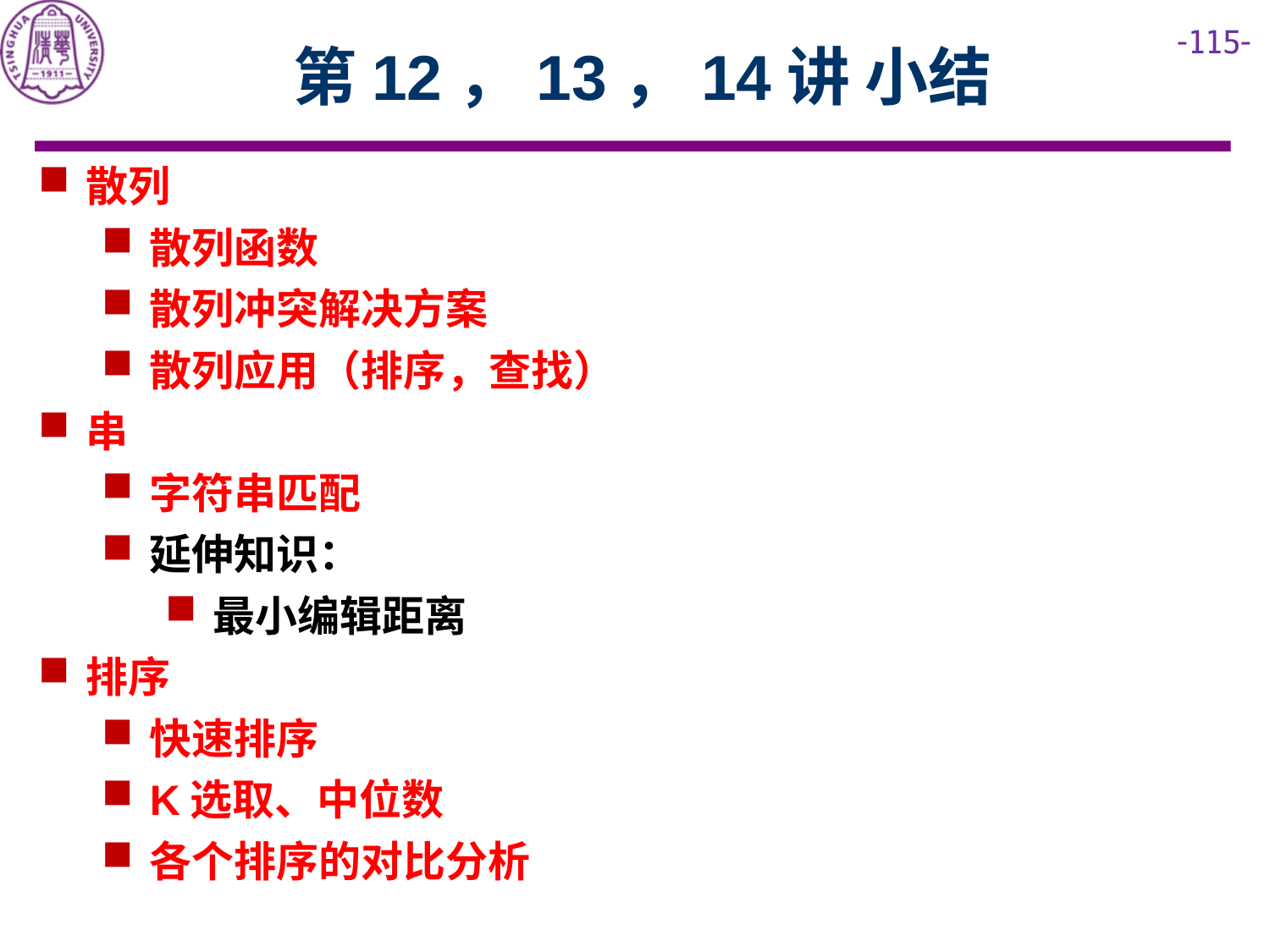

# 第12，13，14讲 小结
散列
散列函数
散列冲突解决方案
散列应用（排序，查找）
串
字符串匹配
延伸知识：
最小编辑距离
排序
快速排序
K选取、中位数
各个排序的对比分析